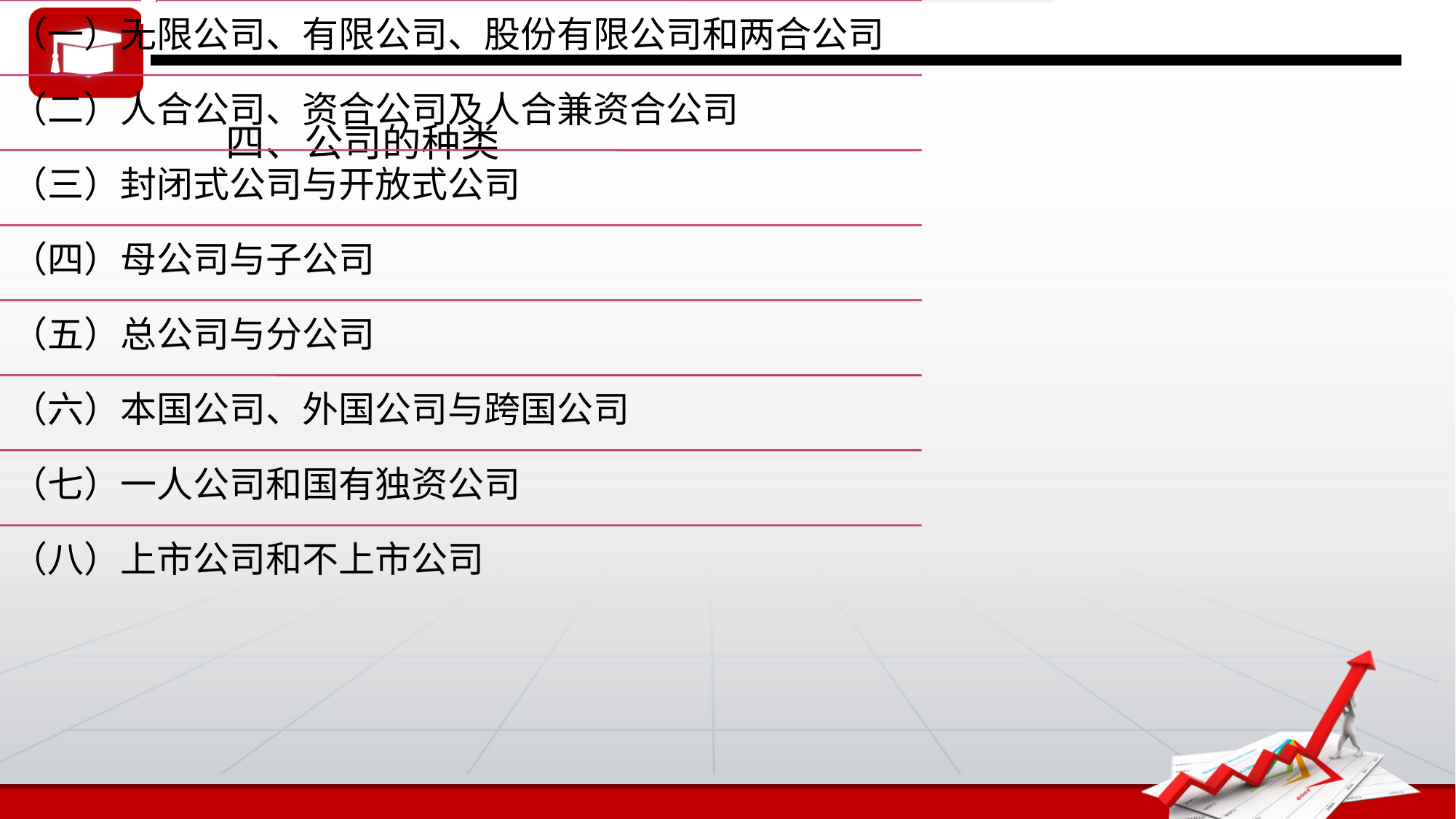

四、公司的种类

（一）无限公司、有限公司、股份有限公司和两合公司
（二）人合公司、资合公司及人合兼资合公司
（三）封闭式公司与开放式公司
（四）母公司与子公司
（五）总公司与分公司
（六）本国公司、外国公司与跨国公司
（七）一人公司和国有独资公司
（八）上市公司和不上市公司